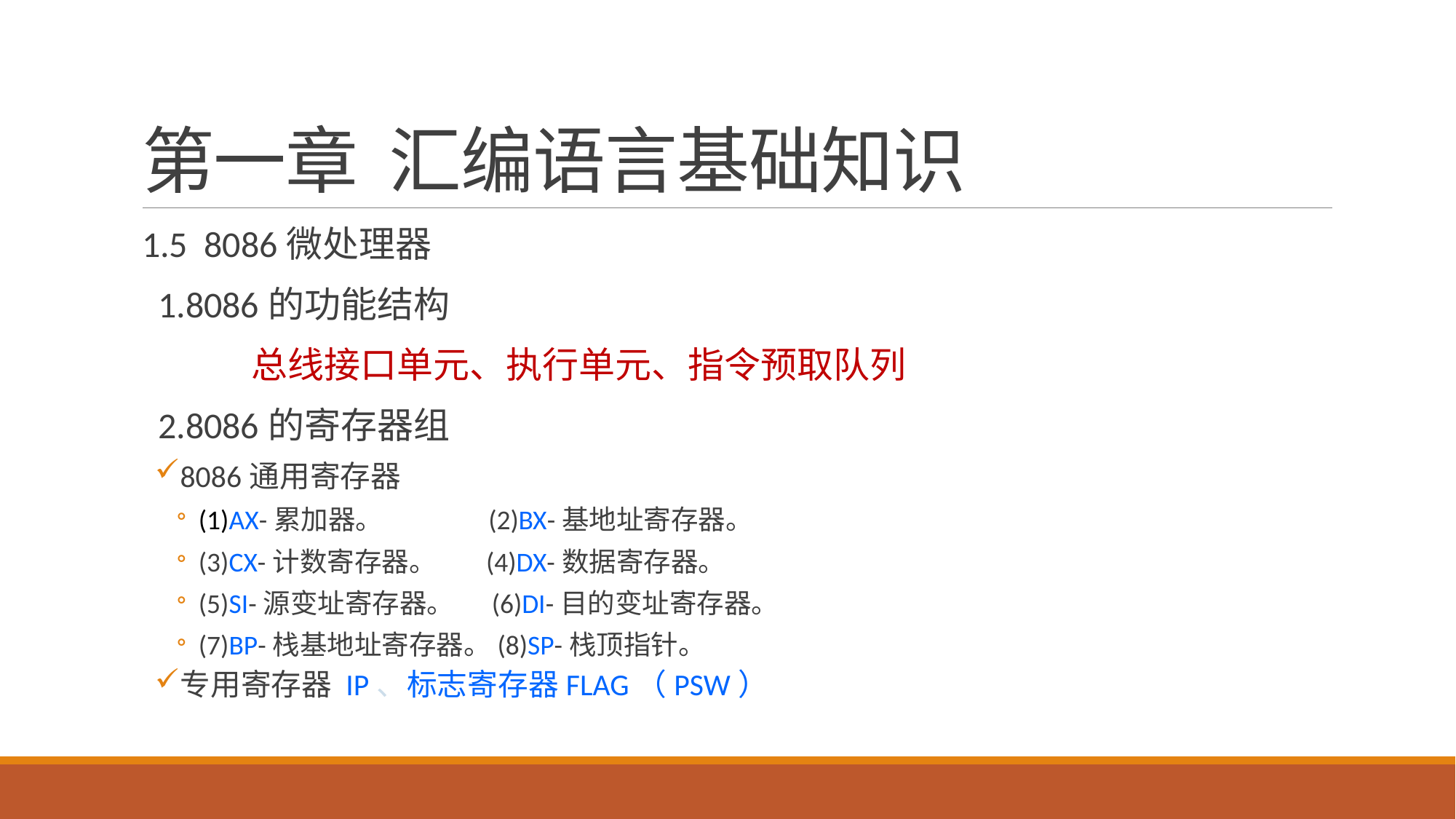

# 第一章  汇编语言基础知识
1.5  8086微处理器
  1.8086的功能结构
	总线接口单元、执行单元、指令预取队列
  2.8086的寄存器组
8086通用寄存器
(1)AX-累加器。                (2)BX-基地址寄存器。
(3)CX-计数寄存器。       (4)DX-数据寄存器。
(5)SI-源变址寄存器。     (6)DI-目的变址寄存器。
(7)BP-栈基地址寄存器。(8)SP-栈顶指针。
专用寄存器 IP、标志寄存器FLAG（PSW）